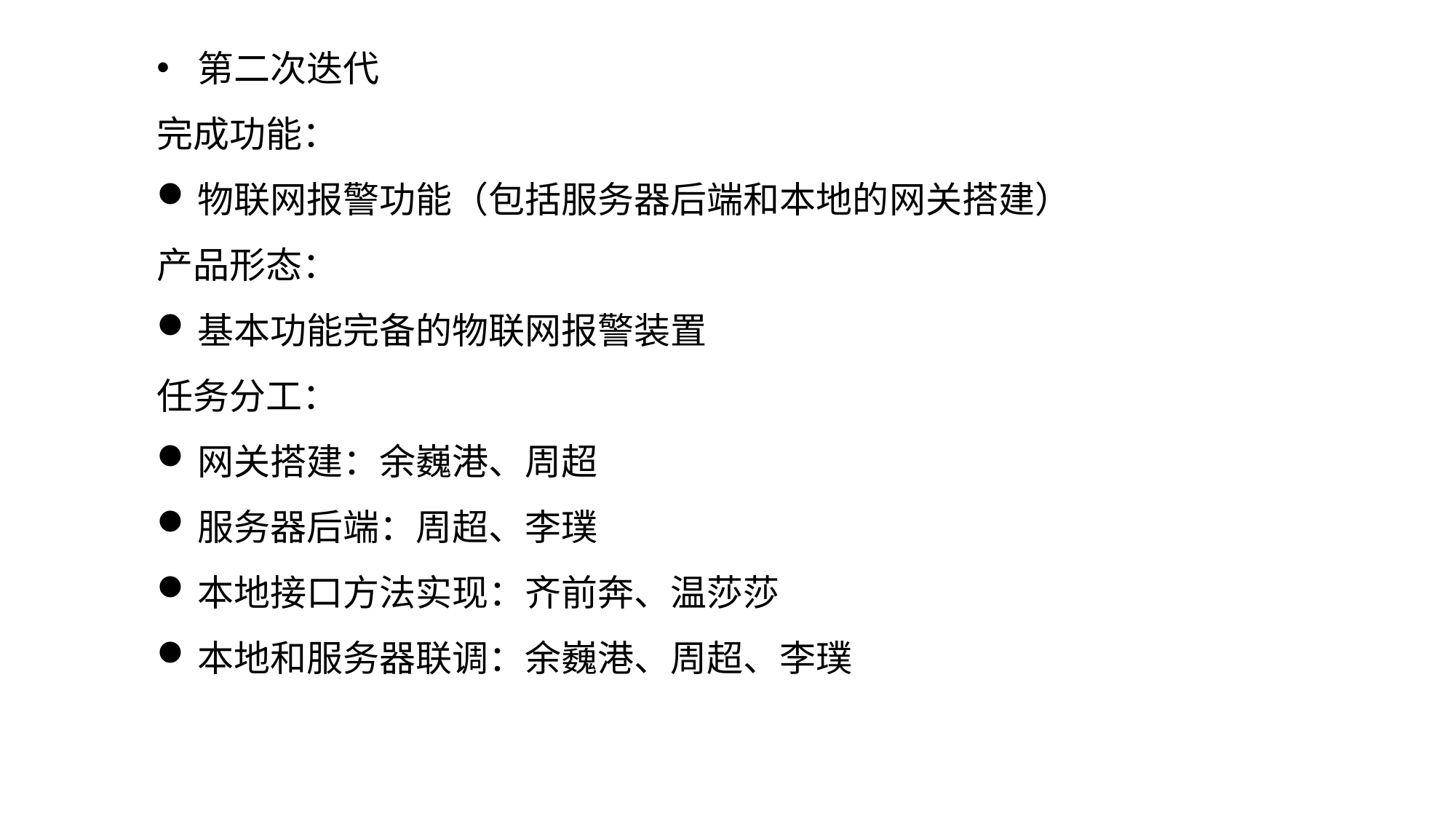

第二次迭代
完成功能：
物联网报警功能（包括服务器后端和本地的网关搭建）
产品形态：
基本功能完备的物联网报警装置
任务分工：
网关搭建：余巍港、周超
服务器后端：周超、李璞
本地接口方法实现：齐前奔、温莎莎
本地和服务器联调：余巍港、周超、李璞